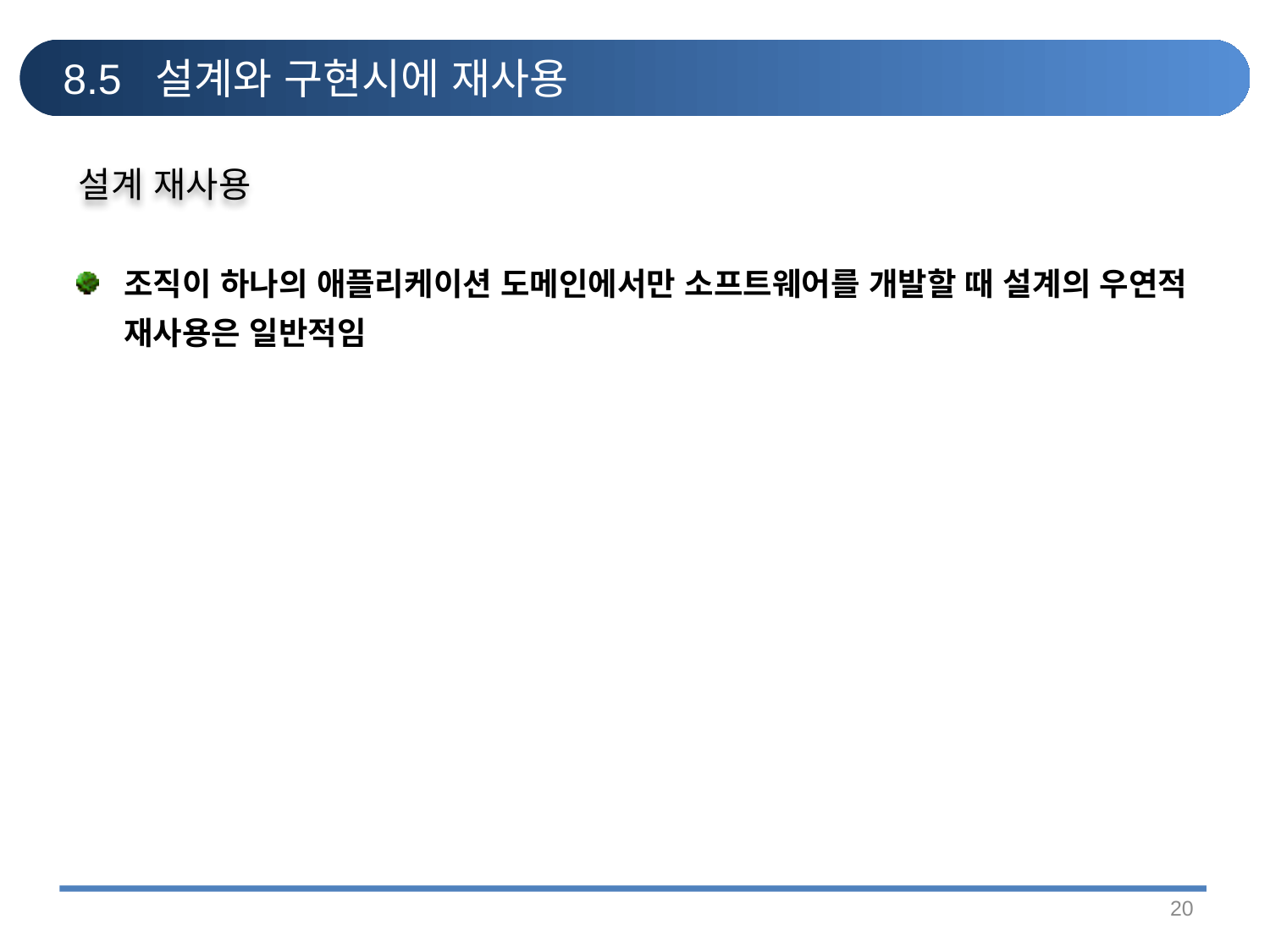

# 8.5  설계와 구현시에 재사용
설계 재사용
조직이 하나의 애플리케이션 도메인에서만 소프트웨어를 개발할 때 설계의 우연적 재사용은 일반적임
20